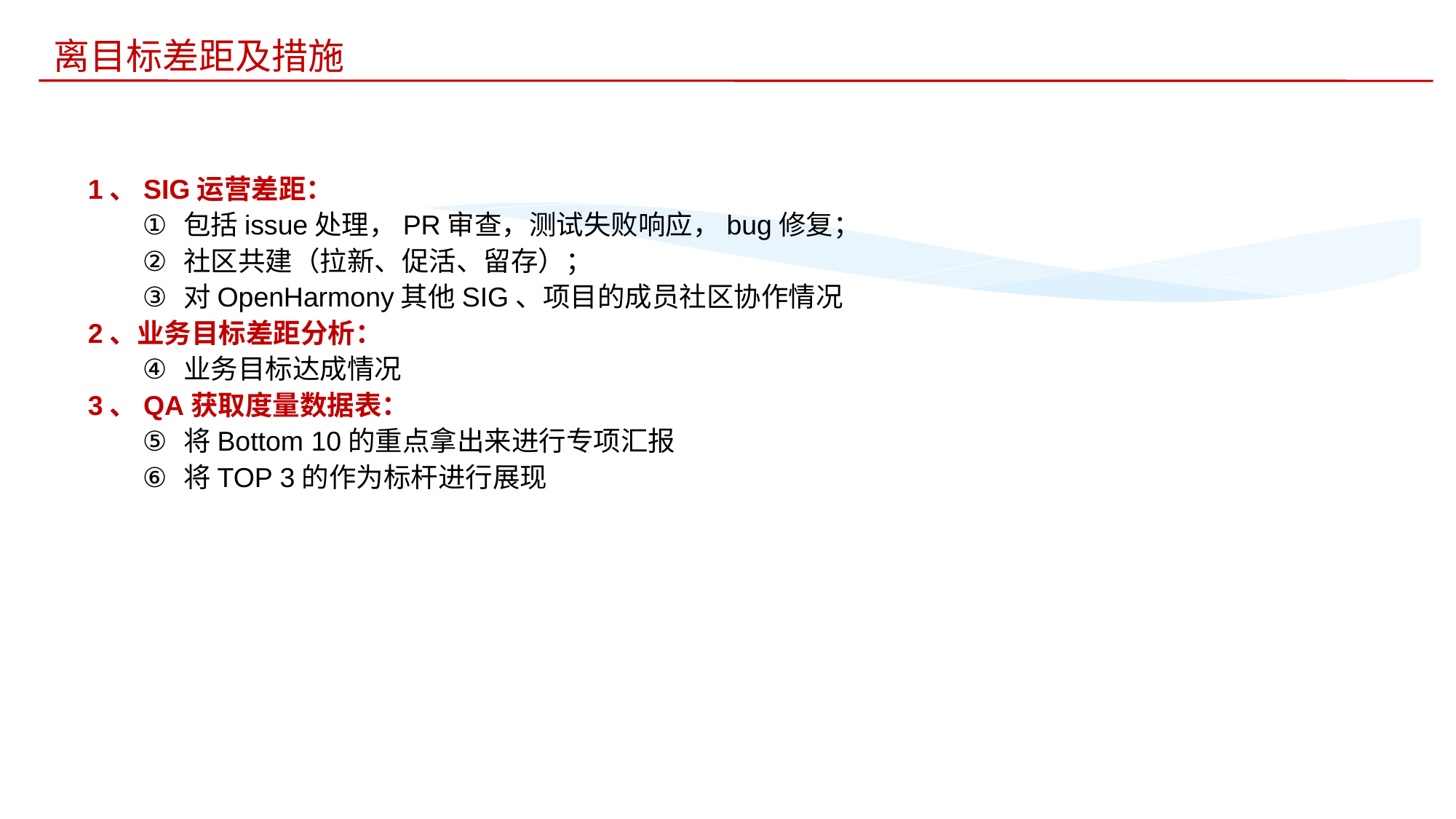

离目标差距及措施

1、SIG运营差距：
包括issue处理，PR审查，测试失败响应，bug修复；
社区共建（拉新、促活、留存）；
对OpenHarmony其他SIG、项目的成员社区协作情况
2、业务目标差距分析：
业务目标达成情况
3、QA获取度量数据表：
将Bottom 10的重点拿出来进行专项汇报
将TOP 3的作为标杆进行展现